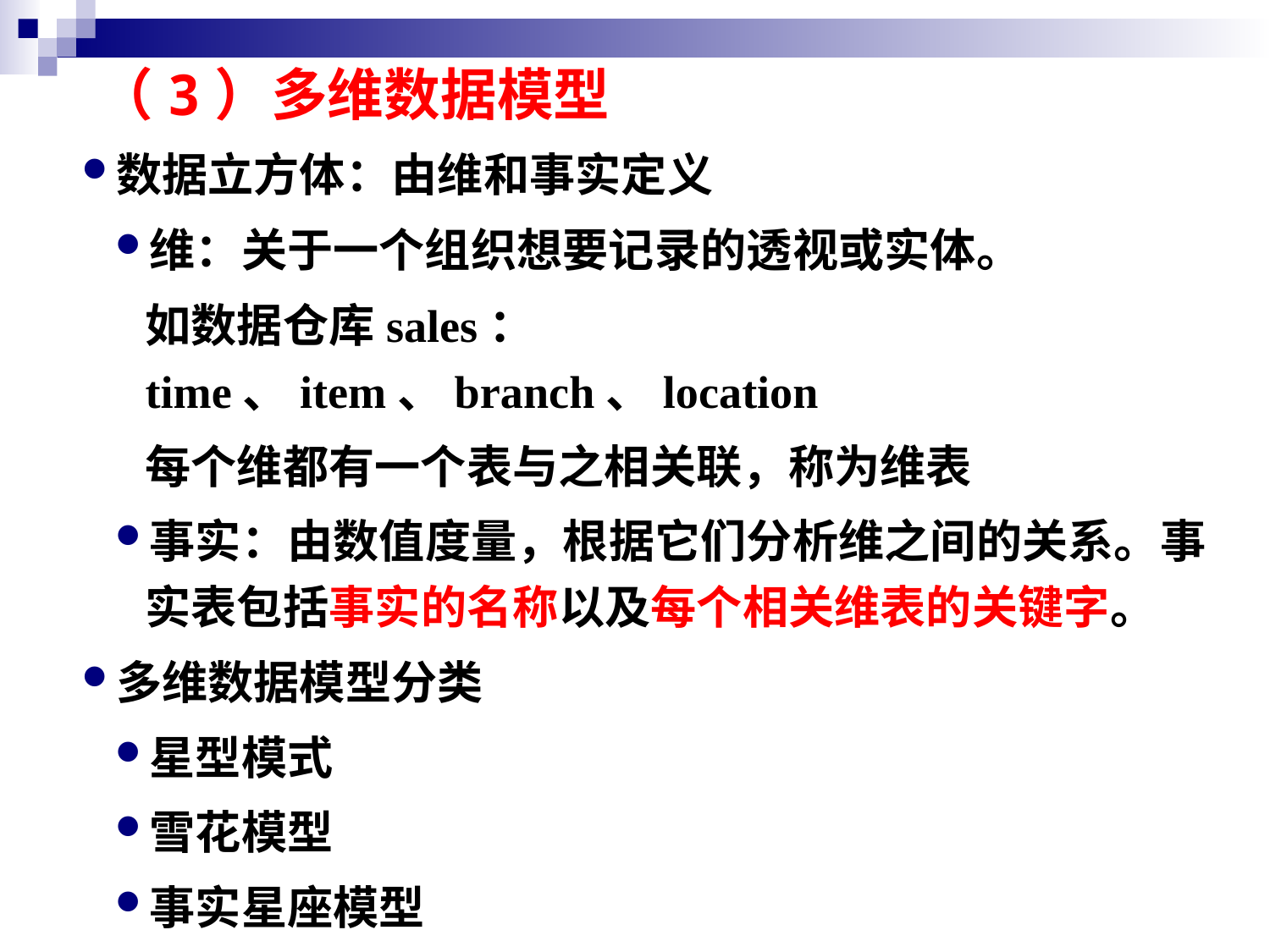

（3）多维数据模型
数据立方体：由维和事实定义
维：关于一个组织想要记录的透视或实体。
如数据仓库sales： time、item、branch、location
每个维都有一个表与之相关联，称为维表
事实：由数值度量，根据它们分析维之间的关系。事实表包括事实的名称以及每个相关维表的关键字。
多维数据模型分类
星型模式
雪花模型
事实星座模型